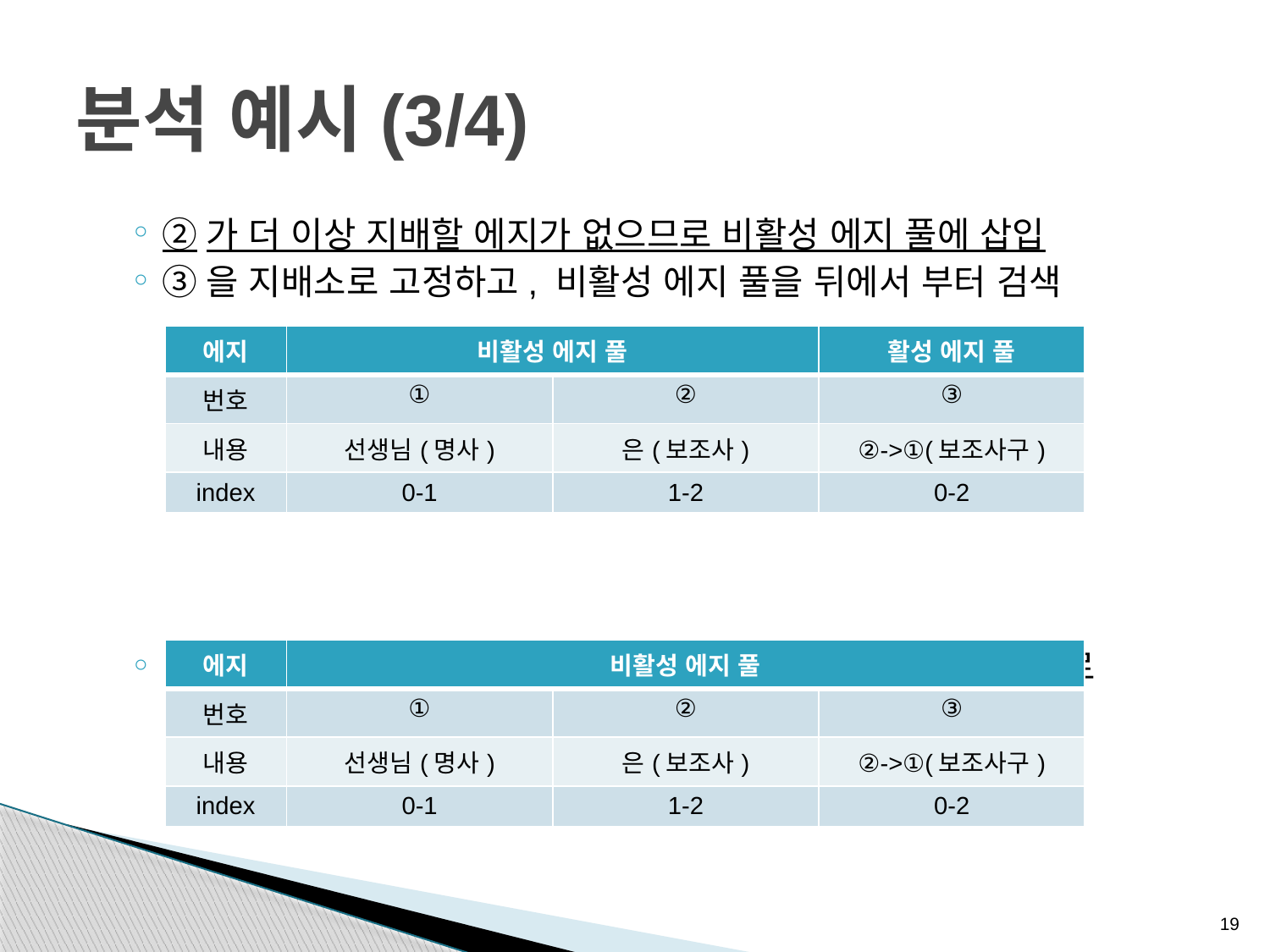

# 분석 예시(3/4)
②가 더 이상 지배할 에지가 없으므로 비활성 에지 풀에 삽입
③을 지배소로 고정하고, 비활성 에지 풀을 뒤에서 부터 검색

비활성 에지 풀의 모든 에지의 index가 ③과 인접하지 않으므로   비활성 에지 풀에 삽입
| 에지 | 비활성 에지 풀 |  | 활성 에지 풀 |
| --- | --- | --- | --- |
| 번호 | ① | ② | ③ |
| 내용 | 선생님(명사) | 은(보조사) | ②->①(보조사구) |
| index | 0-1 | 1-2 | 0-2 |
| 에지 | 비활성 에지 풀 |  |  |
| --- | --- | --- | --- |
| 번호 | ① | ② | ③ |
| 내용 | 선생님(명사) | 은(보조사) | ②->①(보조사구) |
| index | 0-1 | 1-2 | 0-2 |
19